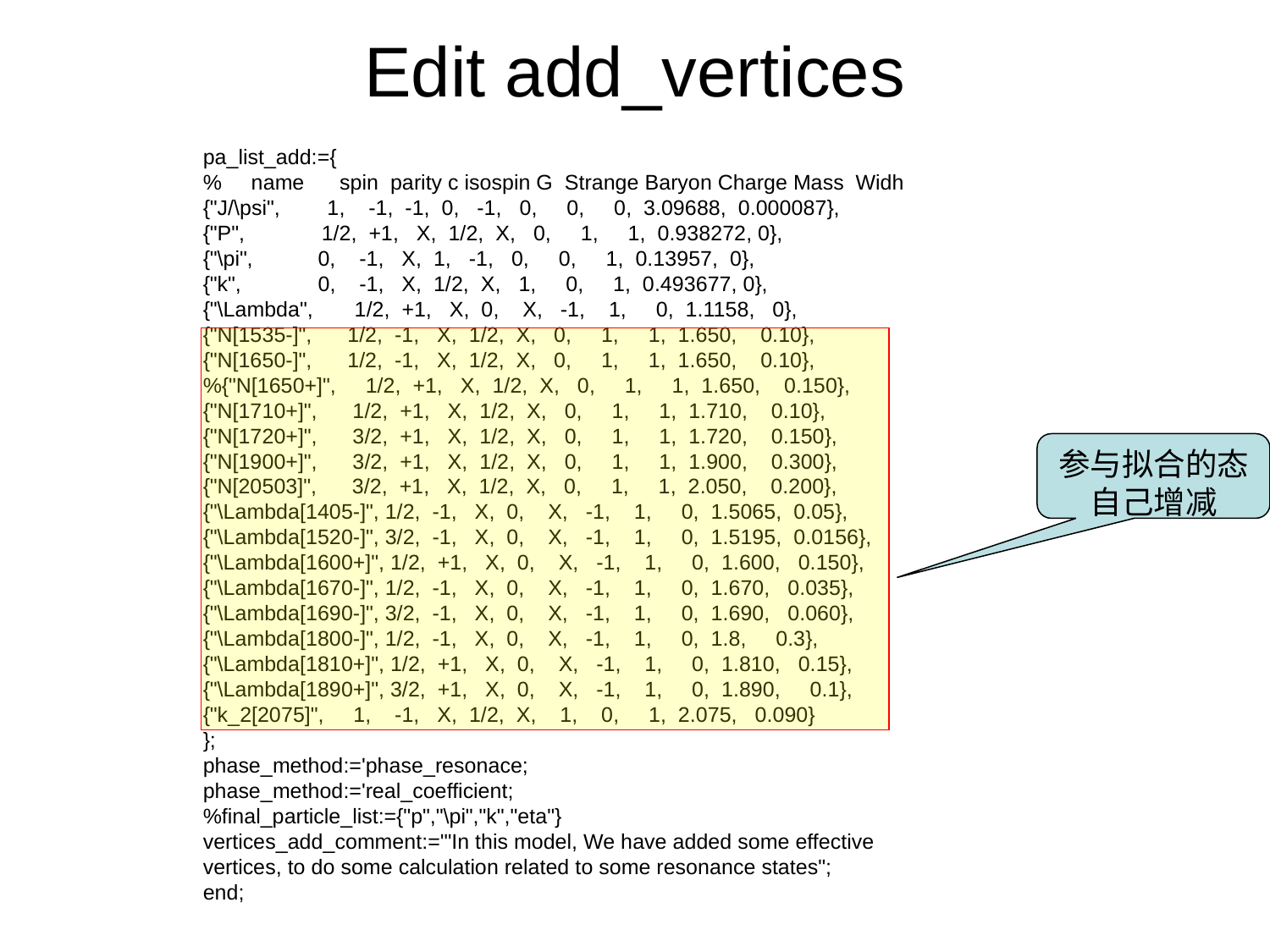

# Edit add_vertices
pa_list_add:={
%     name      spin  parity c isospin G  Strange Baryon Charge Mass  Widh
{"J/\psi",        1,    -1,  -1,  0,   -1,   0,     0,     0,  3.09688,  0.000087},
{"P",             1/2,  +1,   X,  1/2,  X,   0,     1,     1,  0.938272, 0},
{"\pi",           0,    -1,   X,  1,   -1,   0,     0,     1,  0.13957,  0},
{"k",             0,    -1,   X,  1/2,  X,   1,     0,     1,  0.493677, 0},
{"\Lambda",       1/2,  +1,   X,  0,    X,   -1,    1,     0,  1.1158,   0},
{"N[1535-]",      1/2,  -1,   X,  1/2,  X,   0,     1,     1,  1.650,    0.10},
{"N[1650-]",      1/2,  -1,   X,  1/2,  X,   0,     1,     1,  1.650,    0.10},
%{"N[1650+]",     1/2,  +1,   X,  1/2,  X,   0,     1,     1,  1.650,    0.150},
{"N[1710+]",      1/2,  +1,   X,  1/2,  X,   0,     1,     1,  1.710,    0.10},
{"N[1720+]",      3/2,  +1,   X,  1/2,  X,   0,     1,     1,  1.720,    0.150},
{"N[1900+]",      3/2,  +1,   X,  1/2,  X,   0,     1,     1,  1.900,    0.300},
{"N[20503]",      3/2,  +1,   X,  1/2,  X,   0,     1,     1,  2.050,    0.200},
{"\Lambda[1405-]", 1/2,  -1,   X,  0,    X,   -1,    1,     0,  1.5065,  0.05},
{"\Lambda[1520-]", 3/2,  -1,   X,  0,    X,   -1,    1,     0,  1.5195,  0.0156},
{"\Lambda[1600+]", 1/2,  +1,   X,  0,    X,   -1,    1,     0,  1.600,   0.150},
{"\Lambda[1670-]", 1/2,  -1,   X,  0,    X,   -1,    1,     0,  1.670,   0.035},
{"\Lambda[1690-]", 3/2,  -1,   X,  0,    X,   -1,    1,     0,  1.690,   0.060},
{"\Lambda[1800-]", 1/2,  -1,   X,  0,    X,   -1,    1,     0,  1.8,     0.3},
{"\Lambda[1810+]", 1/2,  +1,   X,  0,    X,   -1,    1,     0,  1.810,   0.15},
{"\Lambda[1890+]", 3/2,  +1,   X,  0,    X,   -1,    1,     0,  1.890,     0.1},
{"k_2[2075]",     1,    -1,   X,  1/2,  X,    1,    0,     1,  2.075,   0.090}
};
phase_method:='phase_resonace;
phase_method:='real_coefficient;
%final_particle_list:={"p","\pi","k","eta"}
vertices_add_comment:='"In this model, We have added some effective
vertices, to do some calculation related to some resonance states";
end;

参与拟合的态
自己增减